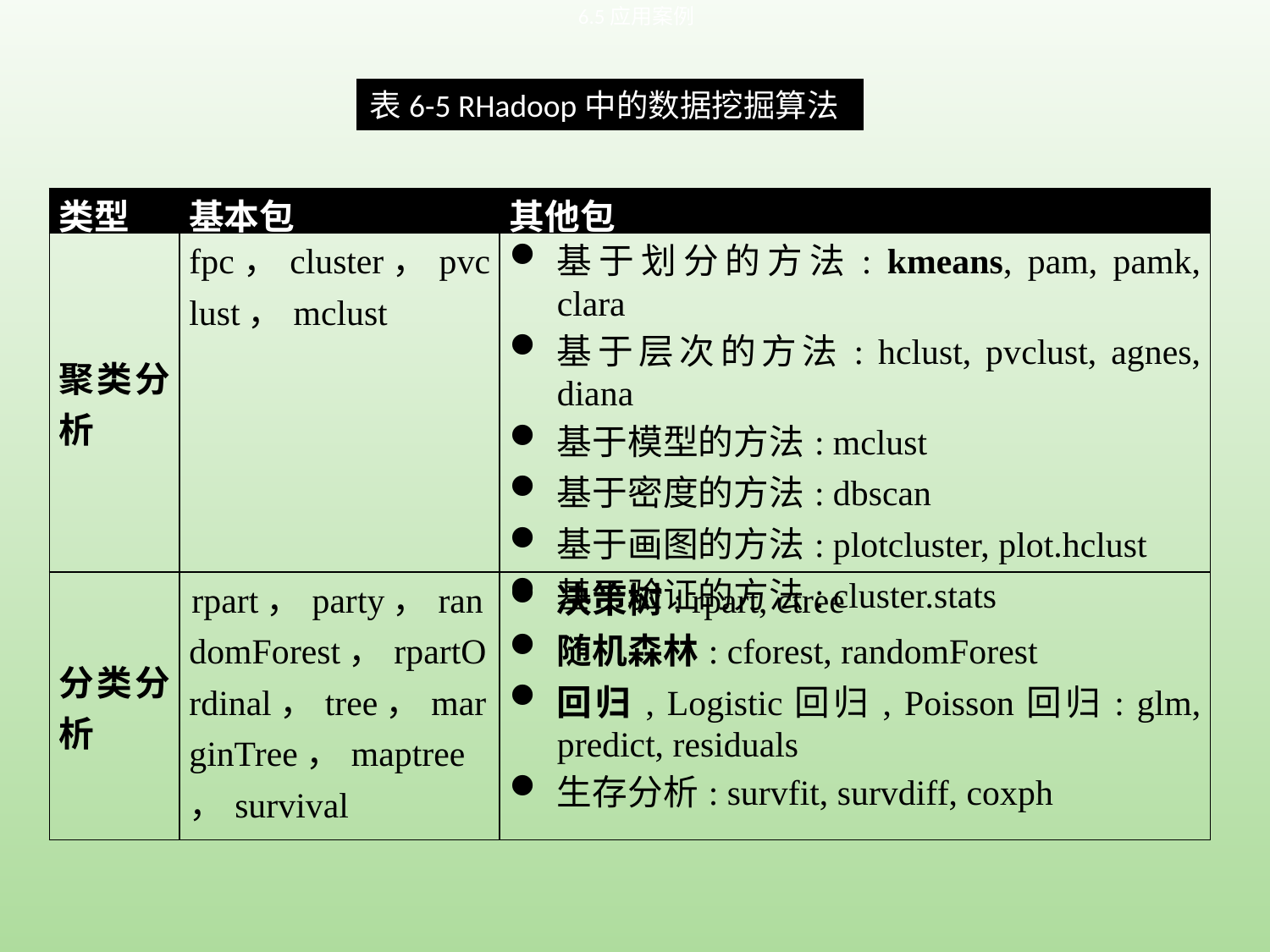

6.5应用案例
表6-5 RHadoop中的数据挖掘算法
| 类型 | 基本包 | 其他包 |
| --- | --- | --- |
| 聚类分析 | fpc，cluster，pvclust，mclust | 基于划分的方法: kmeans, pam, pamk, clara 基于层次的方法: hclust, pvclust, agnes, diana 基于模型的方法: mclust 基于密度的方法: dbscan 基于画图的方法: plotcluster, plot.hclust 基于验证的方法: cluster.stats |
| 分类分析 | rpart，party，randomForest，rpartOrdinal，tree，marginTree，maptree，survival | 决策树: rpart, ctree 随机森林: cforest, randomForest 回归, Logistic回归, Poisson回归: glm, predict, residuals 生存分析: survfit, survdiff, coxph |